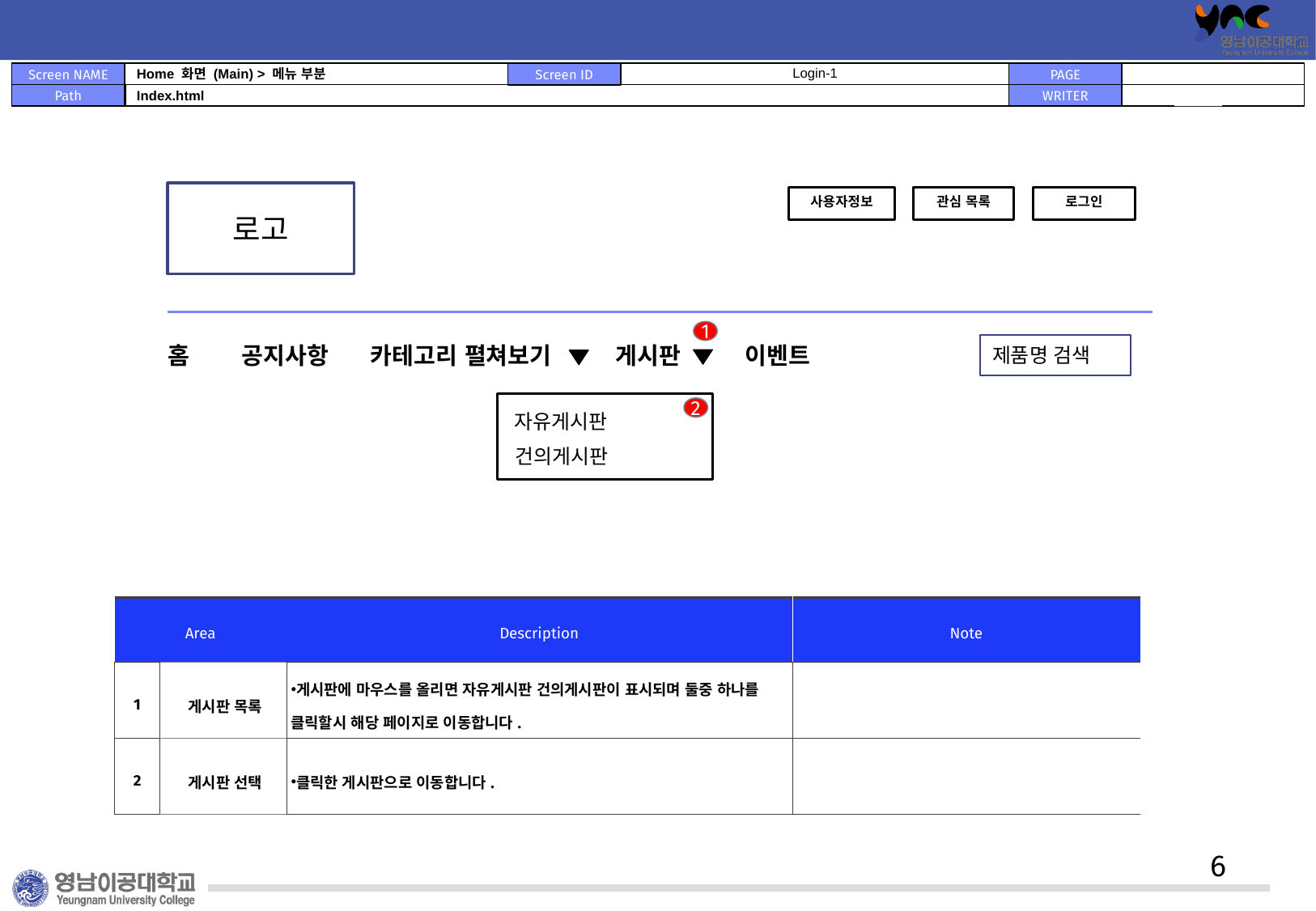

Home 화면 (Main) > 메뉴 부분
# Login-1
Index.html

로고
사용자정보
로그인
관심 목록
카테고리 펼쳐보기
게시판
제품명 검색
홈
공지사항
이벤트

1
3

2
4
자유게시판
건의게시판
| Area |  | Description | Note |
| --- | --- | --- | --- |
| 1 | 게시판 목록 | 게시판에 마우스를 올리면 자유게시판 건의게시판이 표시되며 둘중 하나를 클릭할시 해당 페이지로 이동합니다. |  |
| 2 | 게시판 선택 | 클릭한 게시판으로 이동합니다. |  |
6